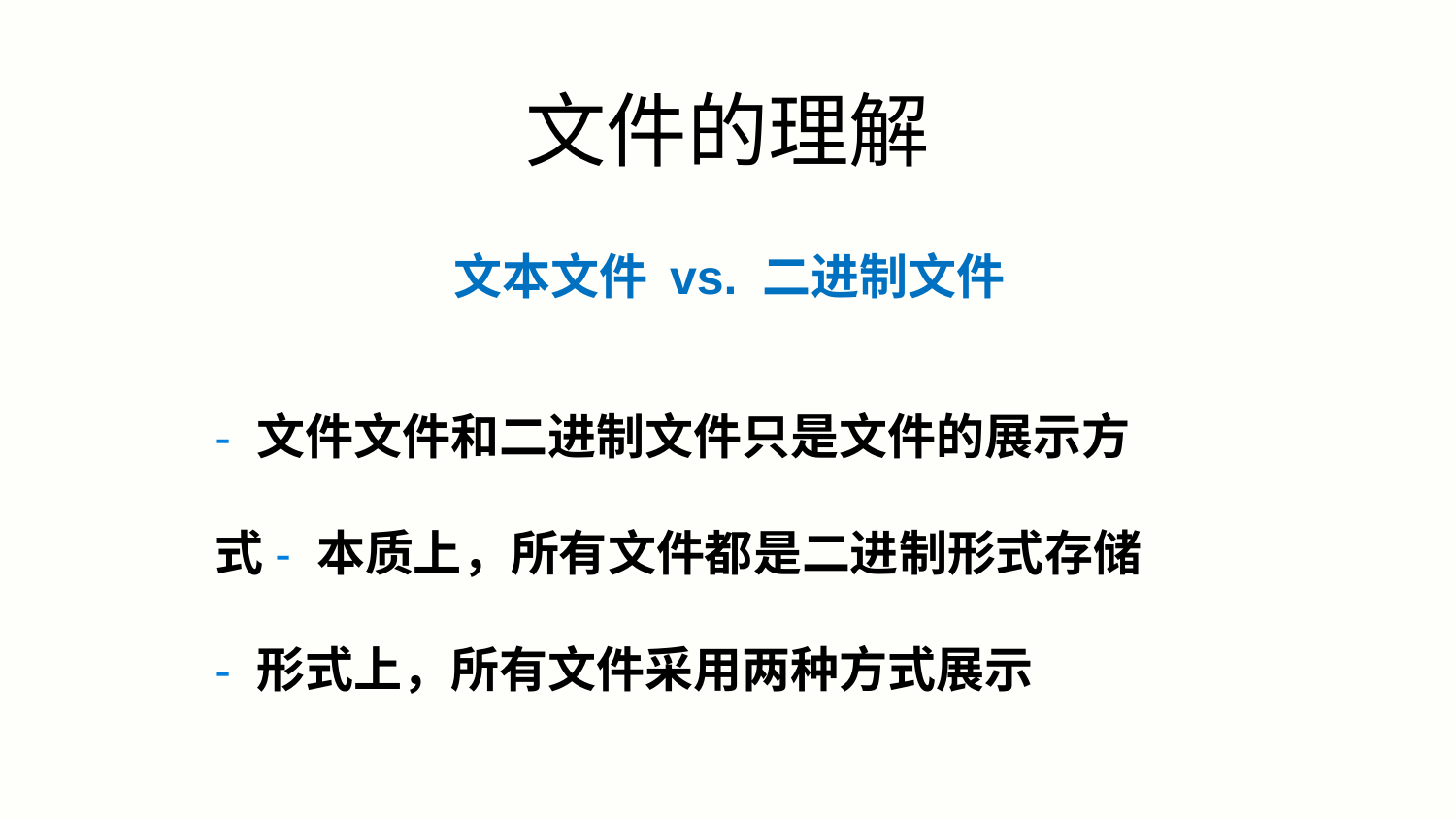

文件的理解
文本文件 vs. 二进制文件
- 文件文件和二进制文件只是文件的展示方式- 本质上，所有文件都是二进制形式存储
- 形式上，所有文件采用两种方式展示